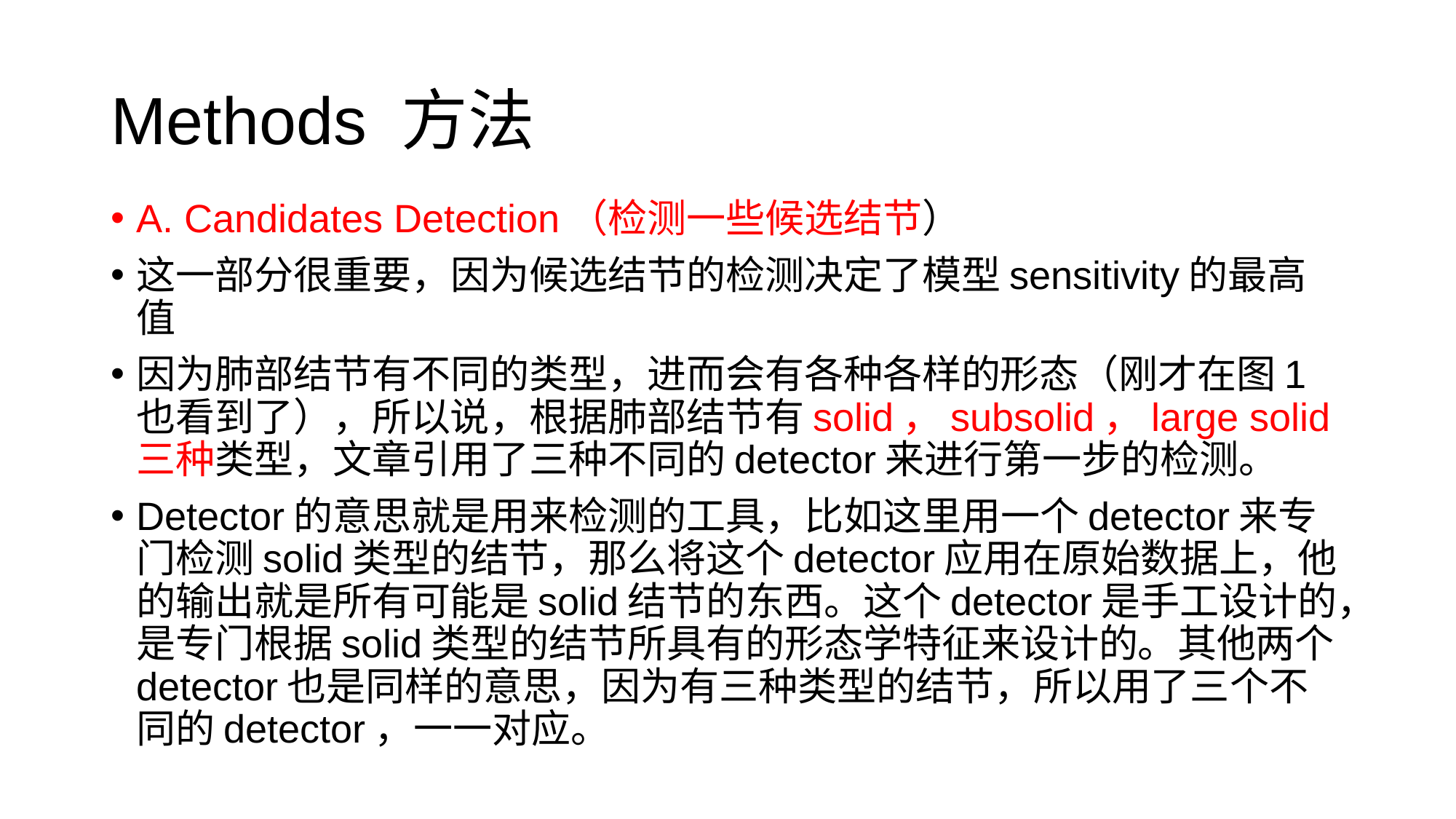

# Methods 方法
A. Candidates Detection（检测一些候选结节）
这一部分很重要，因为候选结节的检测决定了模型sensitivity的最高值
因为肺部结节有不同的类型，进而会有各种各样的形态（刚才在图1也看到了），所以说，根据肺部结节有solid，subsolid，large solid三种类型，文章引用了三种不同的detector来进行第一步的检测。
Detector的意思就是用来检测的工具，比如这里用一个detector来专门检测solid类型的结节，那么将这个detector应用在原始数据上，他的输出就是所有可能是solid结节的东西。这个detector是手工设计的，是专门根据solid类型的结节所具有的形态学特征来设计的。其他两个detector也是同样的意思，因为有三种类型的结节，所以用了三个不同的detector，一一对应。